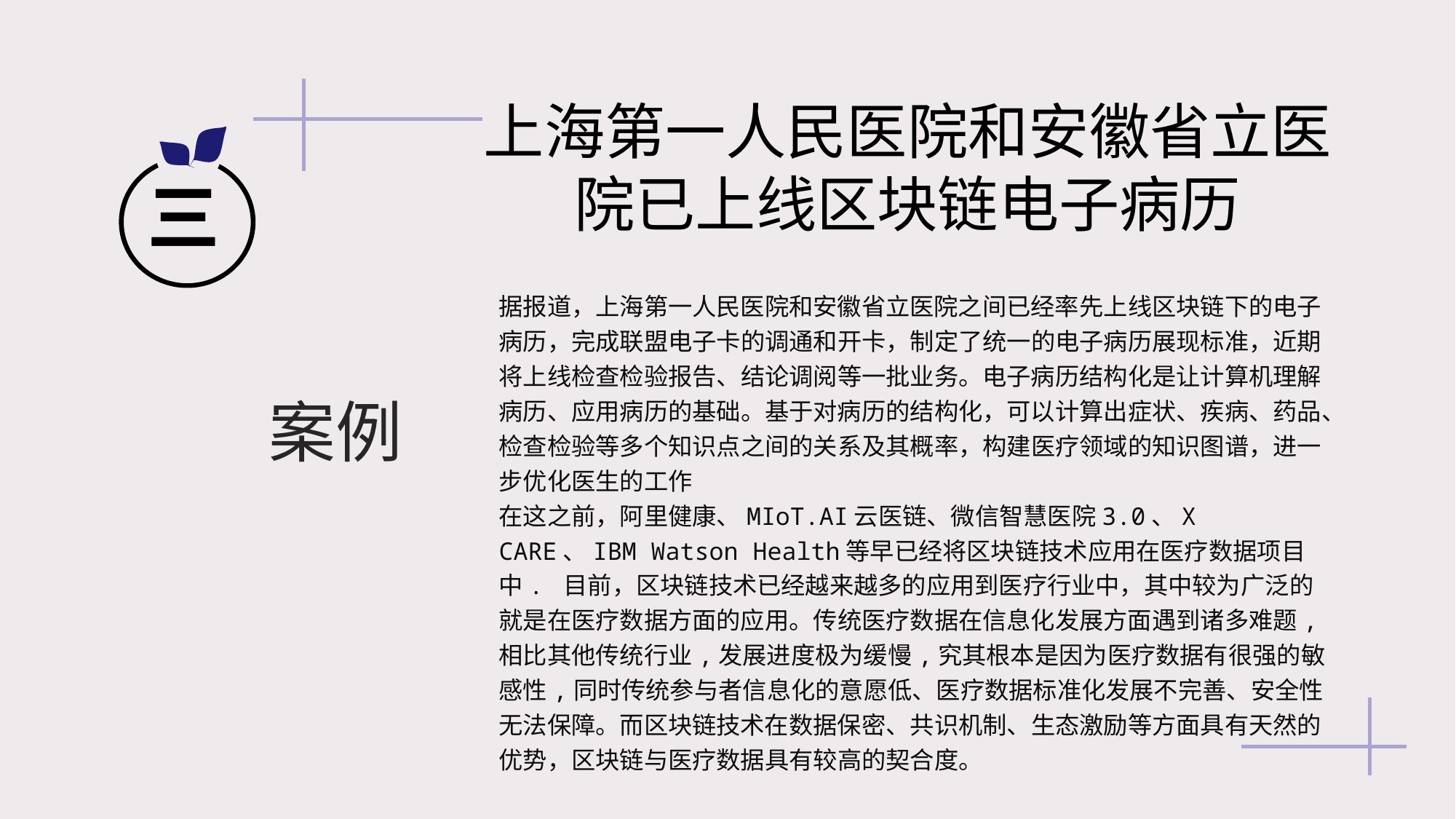

上海第一人民医院和安徽省立医院已上线区块链电子病历

三
据报道，上海第一人民医院和安徽省立医院之间已经率先上线区块链下的电子病历，完成联盟电子卡的调通和开卡，制定了统一的电子病历展现标准，近期将上线检查检验报告、结论调阅等一批业务。电子病历结构化是让计算机理解病历、应用病历的基础。基于对病历的结构化，可以计算出症状、疾病、药品、检查检验等多个知识点之间的关系及其概率，构建医疗领域的知识图谱，进一步优化医生的工作
在这之前，阿里健康、MIoT.AI云医链、微信智慧医院3.0、X CARE、IBM Watson Health等早已经将区块链技术应用在医疗数据项目中. 目前，区块链技术已经越来越多的应用到医疗行业中，其中较为广泛的就是在医疗数据方面的应用。传统医疗数据在信息化发展方面遇到诸多难题,相比其他传统行业,发展进度极为缓慢,究其根本是因为医疗数据有很强的敏感性,同时传统参与者信息化的意愿低、医疗数据标准化发展不完善、安全性无法保障。而区块链技术在数据保密、共识机制、生态激励等方面具有天然的优势，区块链与医疗数据具有较高的契合度。
案例